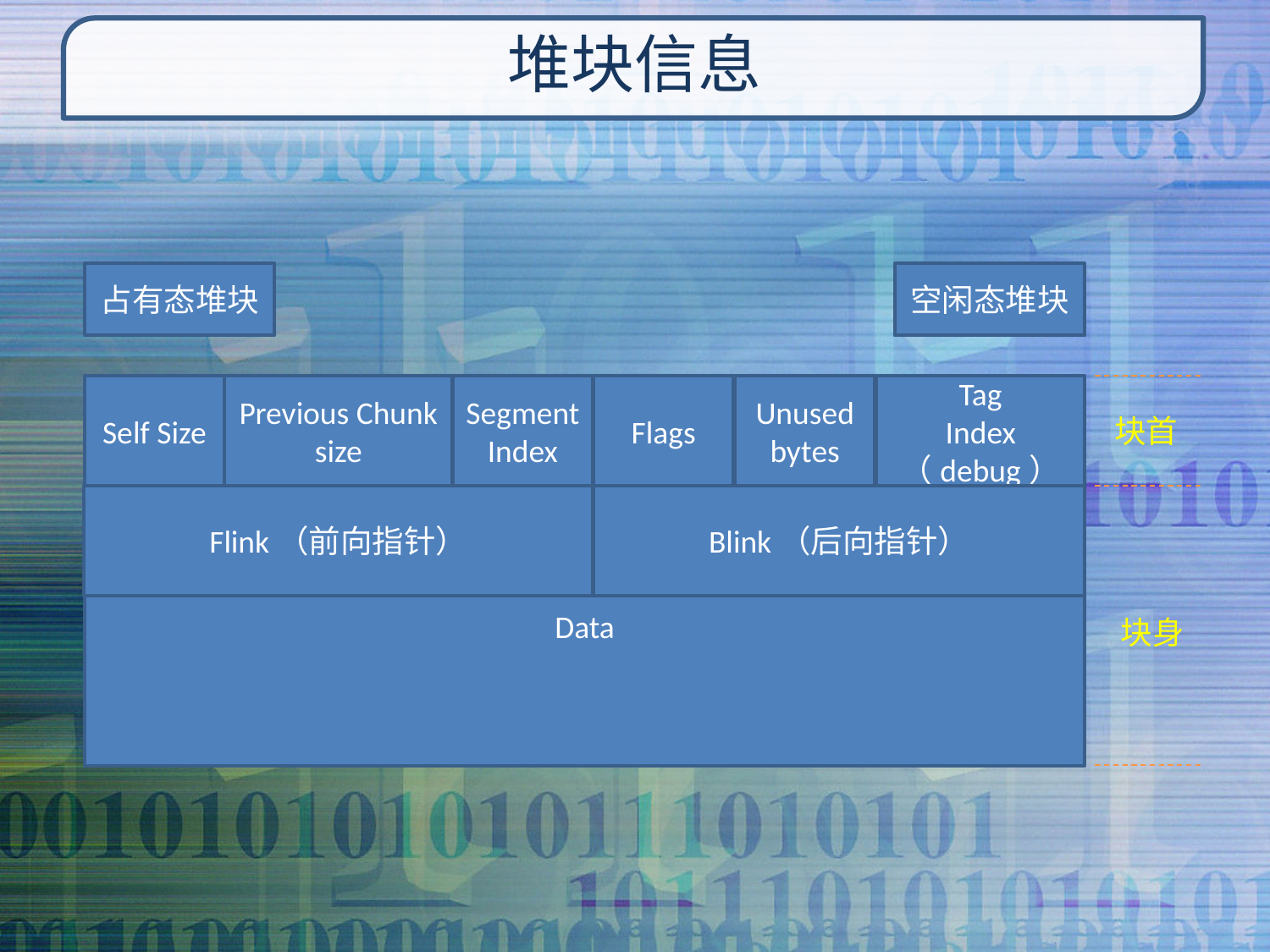

# 堆块信息

占有态堆块
空闲态堆块
Self Size
Previous Chunk
size
Segment
Index
Flags
Unused
bytes
Tag
Index
（debug）
块首
Flink（前向指针）
Blink（后向指针）
Data
块身